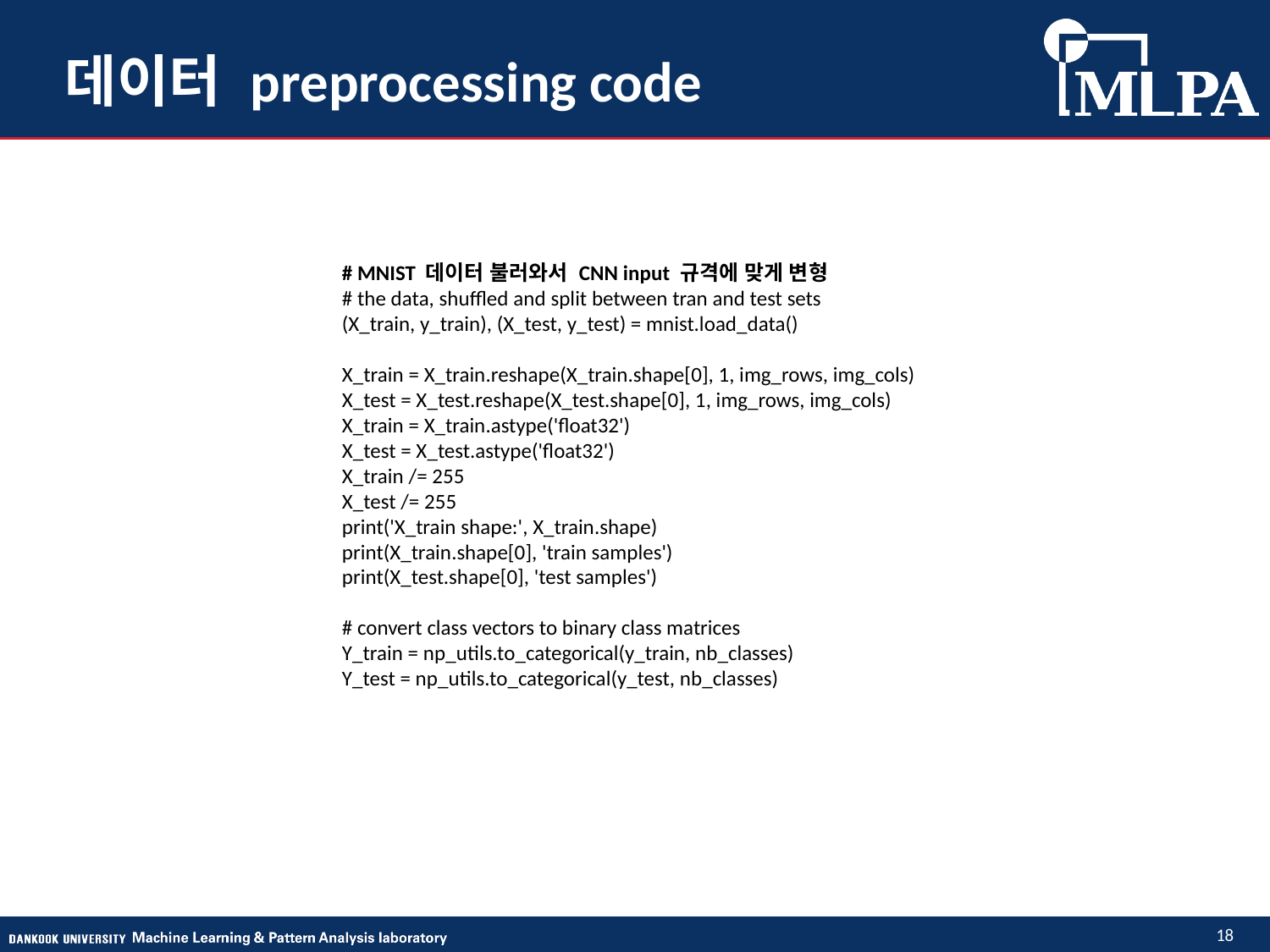

# 데이터 preprocessing code
# MNIST 데이터 불러와서 CNN input 규격에 맞게 변형 # the data, shuffled and split between tran and test sets (X_train, y_train), (X_test, y_test) = mnist.load_data() X_train = X_train.reshape(X_train.shape[0], 1, img_rows, img_cols) X_test = X_test.reshape(X_test.shape[0], 1, img_rows, img_cols) X_train = X_train.astype('float32') X_test = X_test.astype('float32') X_train /= 255 X_test /= 255 print('X_train shape:', X_train.shape) print(X_train.shape[0], 'train samples') print(X_test.shape[0], 'test samples') # convert class vectors to binary class matrices Y_train = np_utils.to_categorical(y_train, nb_classes) Y_test = np_utils.to_categorical(y_test, nb_classes)
18